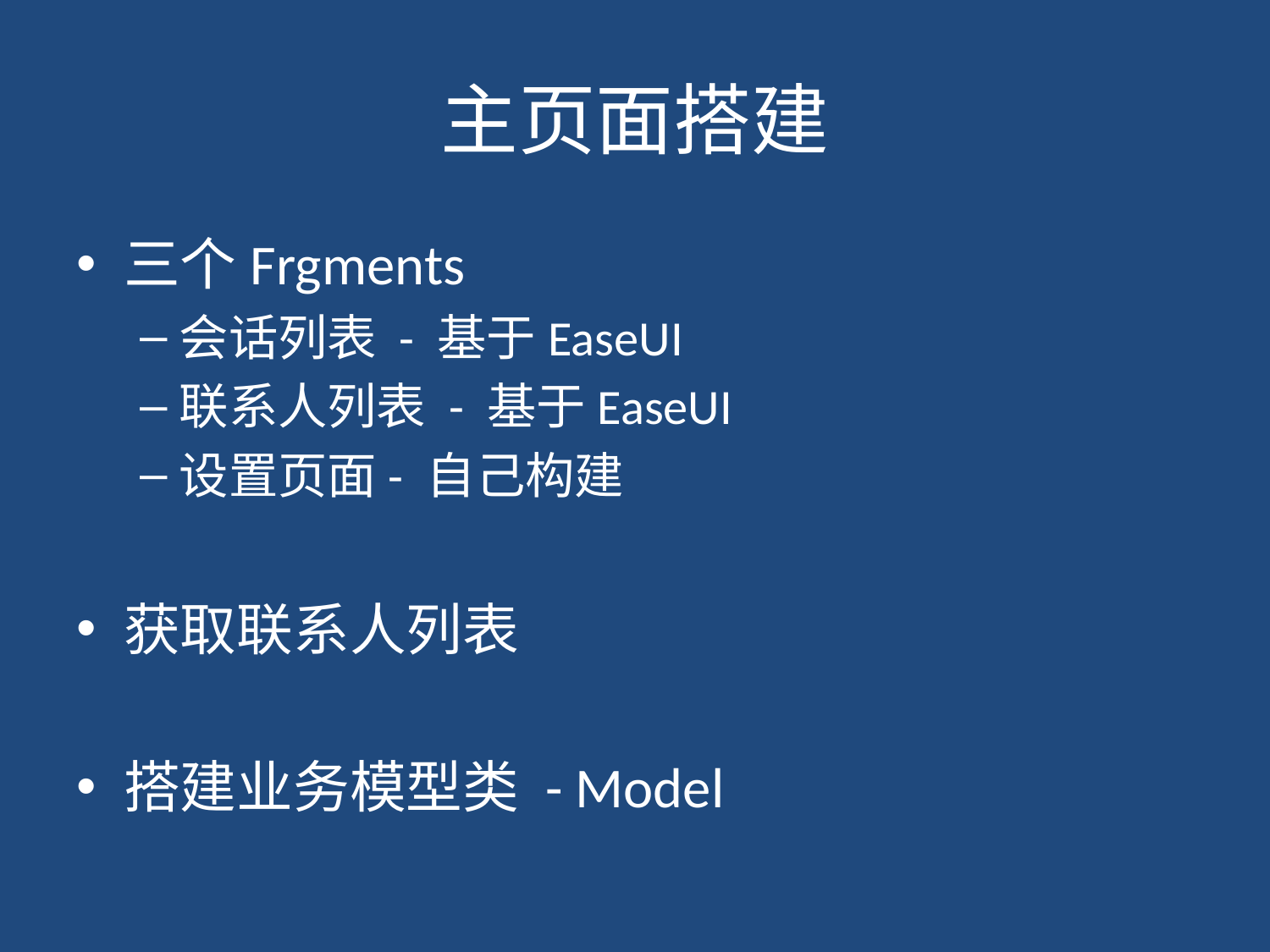

# 主页面搭建
三个Frgments
会话列表 - 基于EaseUI
联系人列表 - 基于EaseUI
设置页面- 自己构建

获取联系人列表

搭建业务模型类 - Model